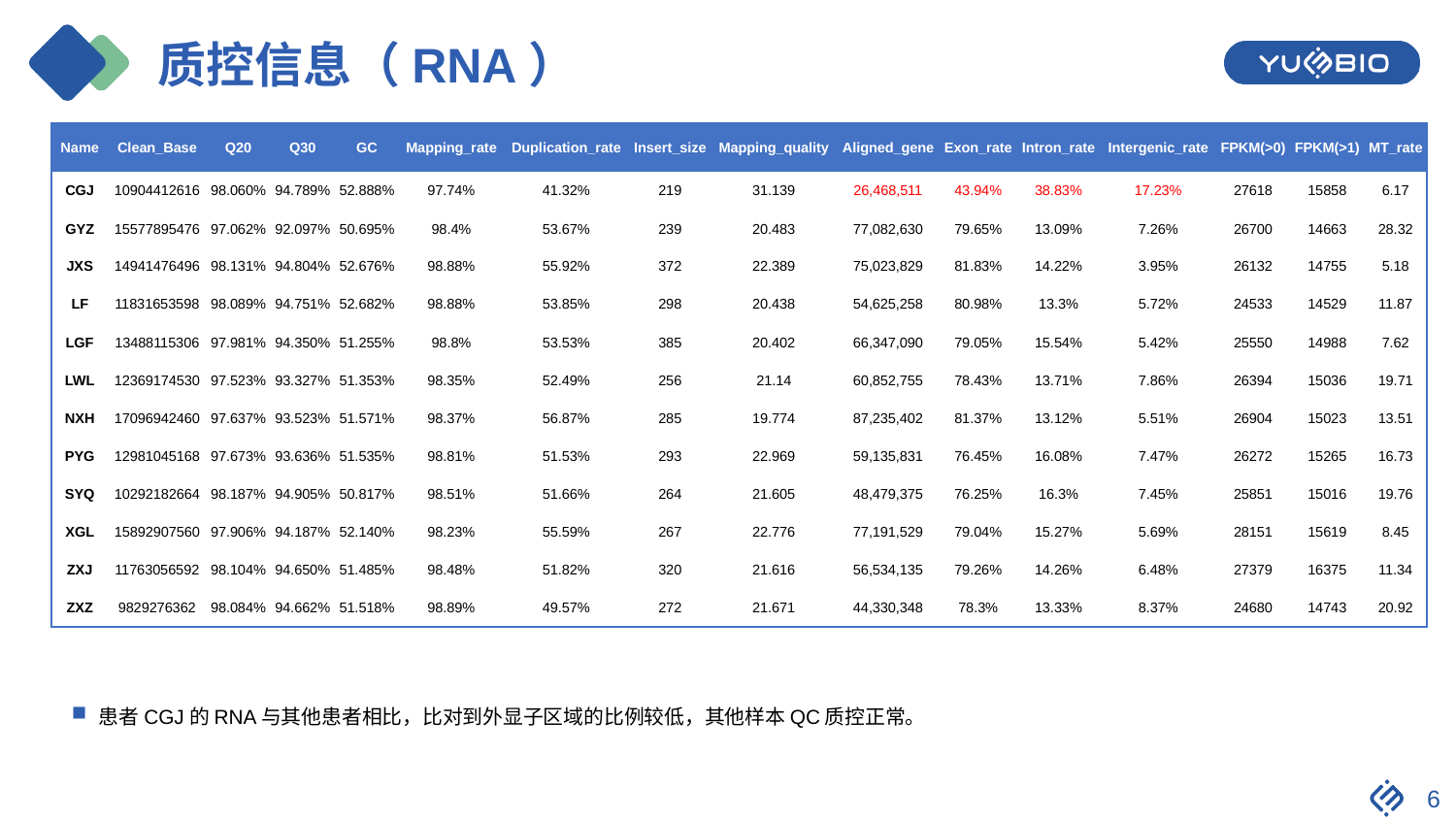

# 质控信息（RNA）
| Name | Clean\_Base | Q20 | Q30 | GC | Mapping\_rate | Duplication\_rate | Insert\_size | Mapping\_quality | Aligned\_gene | Exon\_rate | Intron\_rate | Intergenic\_rate | FPKM(>0) | FPKM(>1) | MT\_rate |
| --- | --- | --- | --- | --- | --- | --- | --- | --- | --- | --- | --- | --- | --- | --- | --- |
| CGJ | 10904412616 | 98.060% | 94.789% | 52.888% | 97.74% | 41.32% | 219 | 31.139 | 26,468,511 | 43.94% | 38.83% | 17.23% | 27618 | 15858 | 6.17 |
| GYZ | 15577895476 | 97.062% | 92.097% | 50.695% | 98.4% | 53.67% | 239 | 20.483 | 77,082,630 | 79.65% | 13.09% | 7.26% | 26700 | 14663 | 28.32 |
| JXS | 14941476496 | 98.131% | 94.804% | 52.676% | 98.88% | 55.92% | 372 | 22.389 | 75,023,829 | 81.83% | 14.22% | 3.95% | 26132 | 14755 | 5.18 |
| LF | 11831653598 | 98.089% | 94.751% | 52.682% | 98.88% | 53.85% | 298 | 20.438 | 54,625,258 | 80.98% | 13.3% | 5.72% | 24533 | 14529 | 11.87 |
| LGF | 13488115306 | 97.981% | 94.350% | 51.255% | 98.8% | 53.53% | 385 | 20.402 | 66,347,090 | 79.05% | 15.54% | 5.42% | 25550 | 14988 | 7.62 |
| LWL | 12369174530 | 97.523% | 93.327% | 51.353% | 98.35% | 52.49% | 256 | 21.14 | 60,852,755 | 78.43% | 13.71% | 7.86% | 26394 | 15036 | 19.71 |
| NXH | 17096942460 | 97.637% | 93.523% | 51.571% | 98.37% | 56.87% | 285 | 19.774 | 87,235,402 | 81.37% | 13.12% | 5.51% | 26904 | 15023 | 13.51 |
| PYG | 12981045168 | 97.673% | 93.636% | 51.535% | 98.81% | 51.53% | 293 | 22.969 | 59,135,831 | 76.45% | 16.08% | 7.47% | 26272 | 15265 | 16.73 |
| SYQ | 10292182664 | 98.187% | 94.905% | 50.817% | 98.51% | 51.66% | 264 | 21.605 | 48,479,375 | 76.25% | 16.3% | 7.45% | 25851 | 15016 | 19.76 |
| XGL | 15892907560 | 97.906% | 94.187% | 52.140% | 98.23% | 55.59% | 267 | 22.776 | 77,191,529 | 79.04% | 15.27% | 5.69% | 28151 | 15619 | 8.45 |
| ZXJ | 11763056592 | 98.104% | 94.650% | 51.485% | 98.48% | 51.82% | 320 | 21.616 | 56,534,135 | 79.26% | 14.26% | 6.48% | 27379 | 16375 | 11.34 |
| ZXZ | 9829276362 | 98.084% | 94.662% | 51.518% | 98.89% | 49.57% | 272 | 21.671 | 44,330,348 | 78.3% | 13.33% | 8.37% | 24680 | 14743 | 20.92 |
患者CGJ的RNA与其他患者相比，比对到外显子区域的比例较低，其他样本QC质控正常。